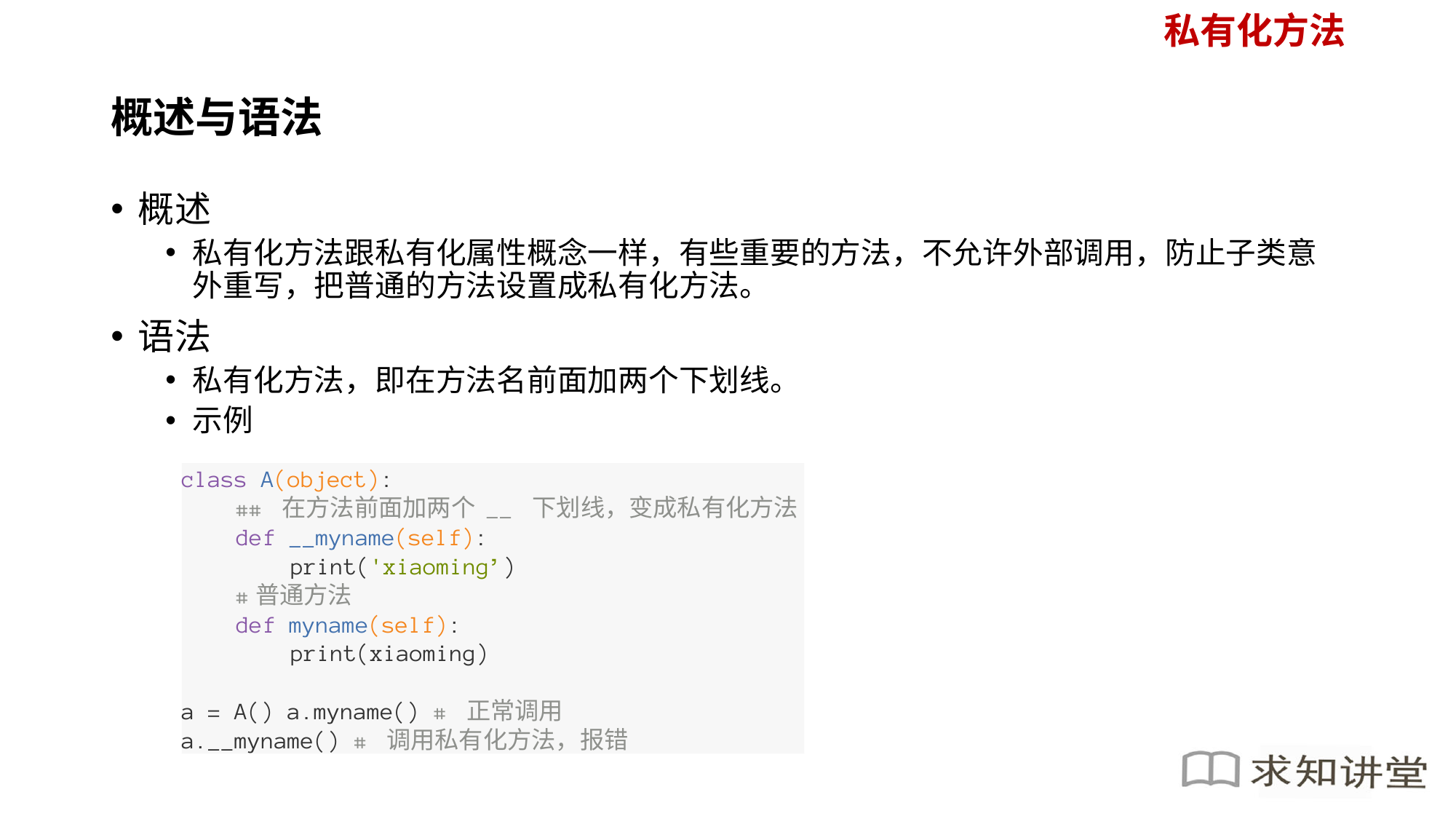

私有化方法
# 概述与语法
概述
私有化方法跟私有化属性概念一样，有些重要的方法，不允许外部调用，防止子类意外重写，把普通的方法设置成私有化方法。
语法
私有化方法，即在方法名前面加两个下划线。
示例
class A(object):
## 在方法前面加两个 __ 下划线，变成私有化方法
def __myname(self):
print('xiaoming’)
#普通方法
def myname(self):
print(xiaoming)

a = A() a.myname() # 正常调用
a.__myname() # 调用私有化方法，报错